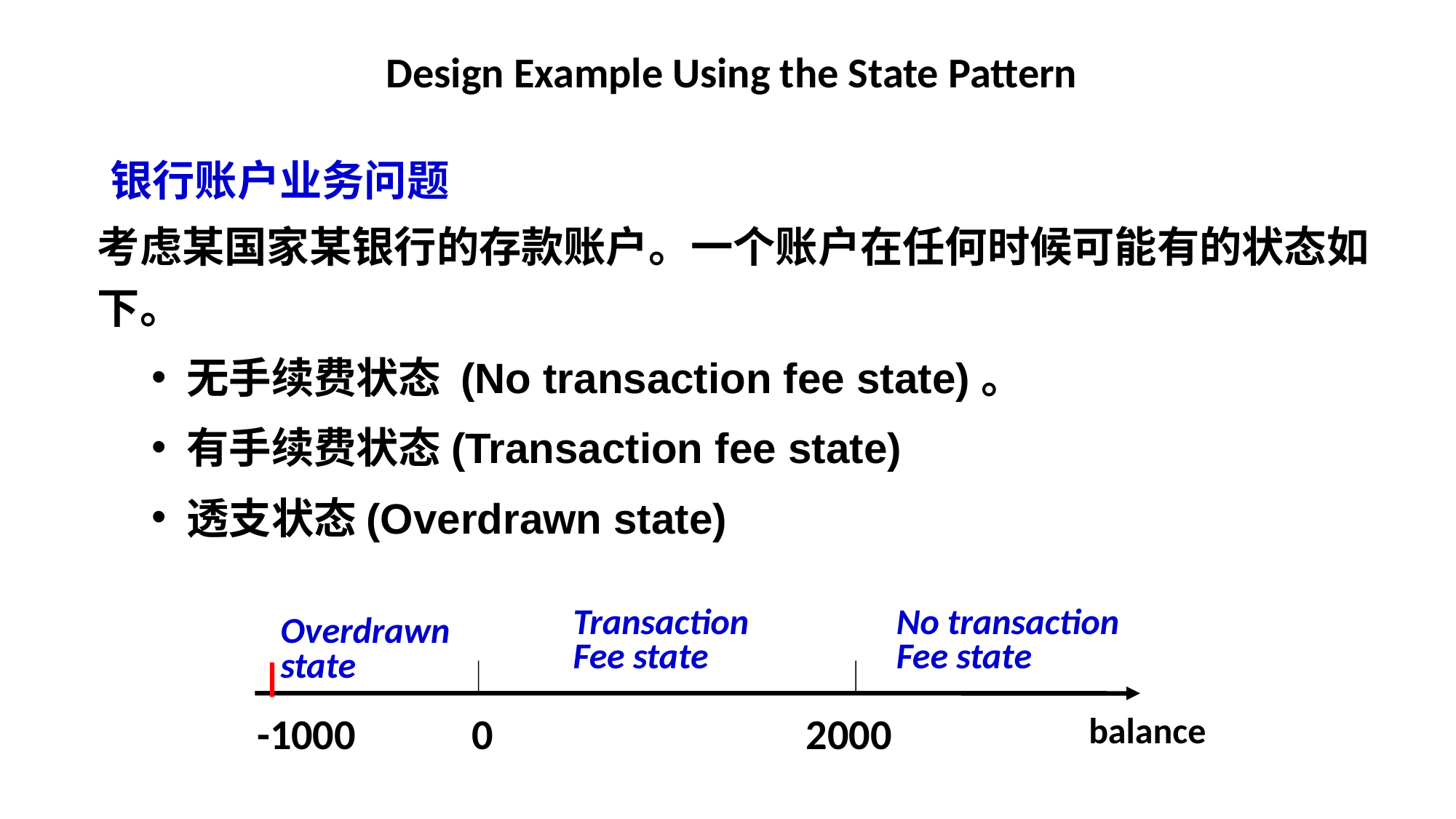

Design Example Using the State Pattern
银行账户业务问题
考虑某国家某银行的存款账户。一个账户在任何时候可能有的状态如下。
 无手续费状态 (No transaction fee state)。
 有手续费状态(Transaction fee state)
 透支状态(Overdrawn state)
Transaction
Fee state
No transaction
Fee state
Overdrawn
state

-1000
0
2000
balance